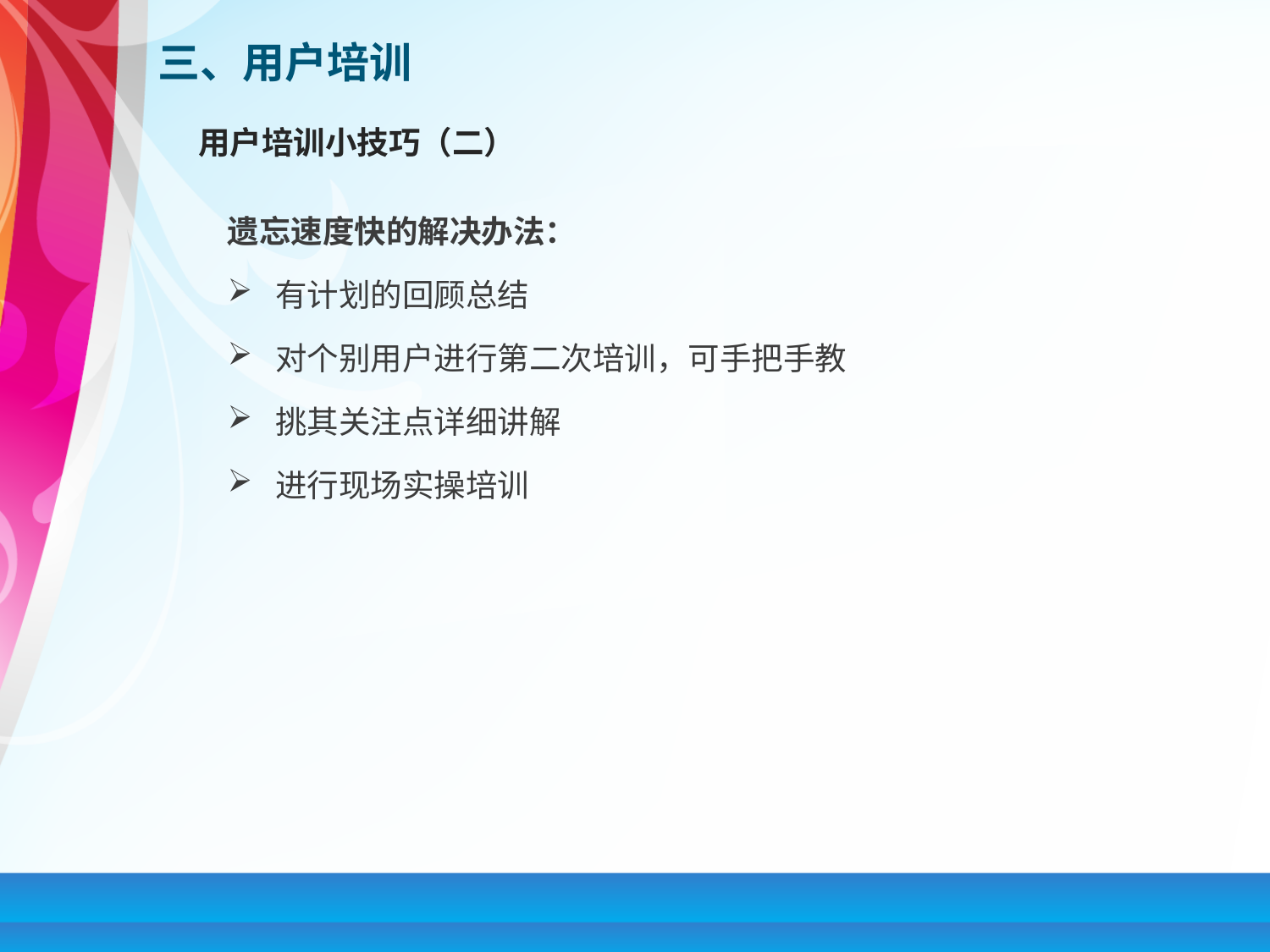

# 三、用户培训
用户培训小技巧（二）
遗忘速度快的解决办法：
有计划的回顾总结
对个别用户进行第二次培训，可手把手教
挑其关注点详细讲解
进行现场实操培训